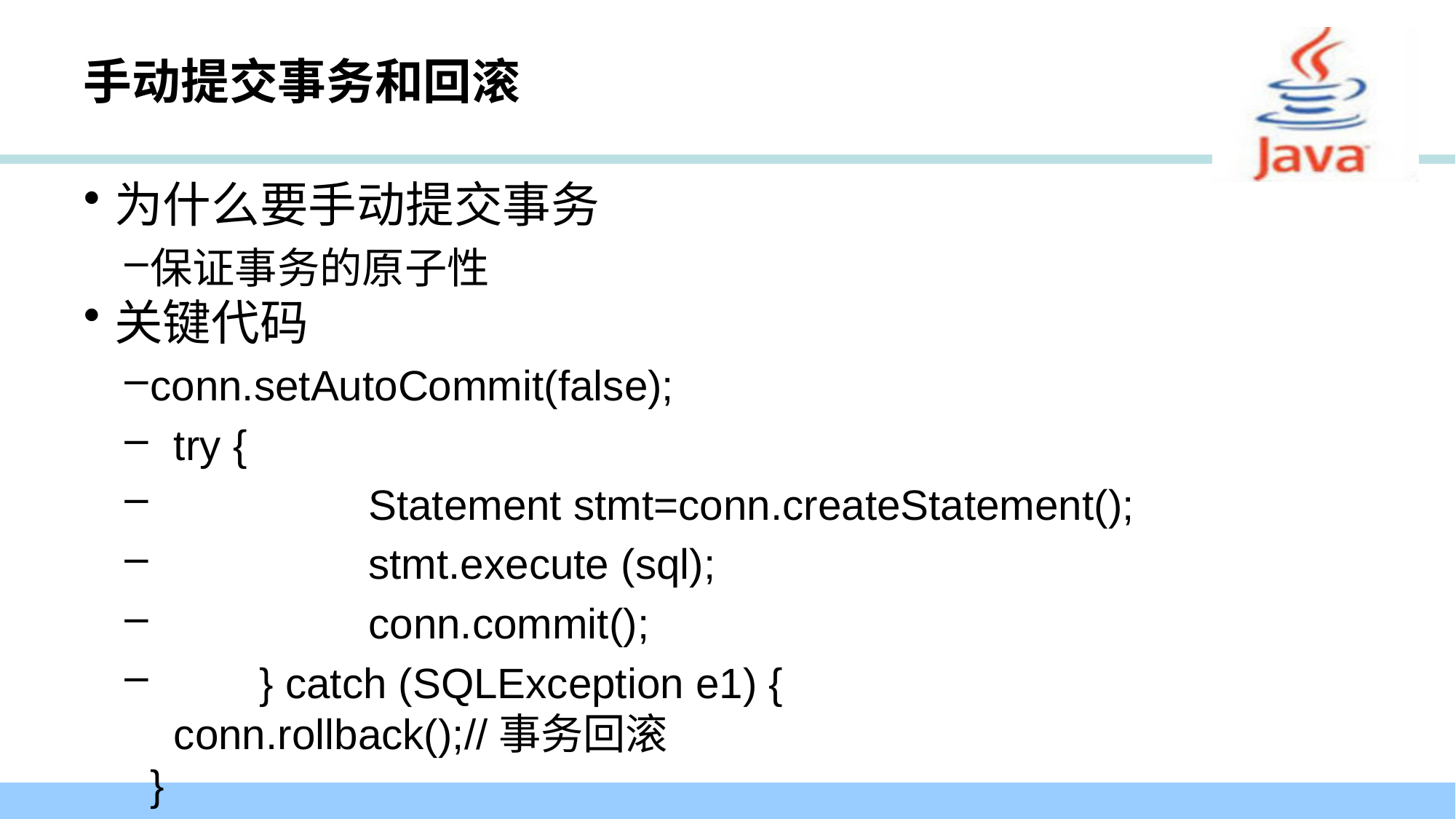

# 手动提交事务和回滚
为什么要手动提交事务
保证事务的原子性
关键代码
conn.setAutoCommit(false);
  try {
		Statement stmt=conn.createStatement();
		stmt.execute (sql);
		conn.commit();
	} catch (SQLException e1) {
  conn.rollback();//事务回滚
}